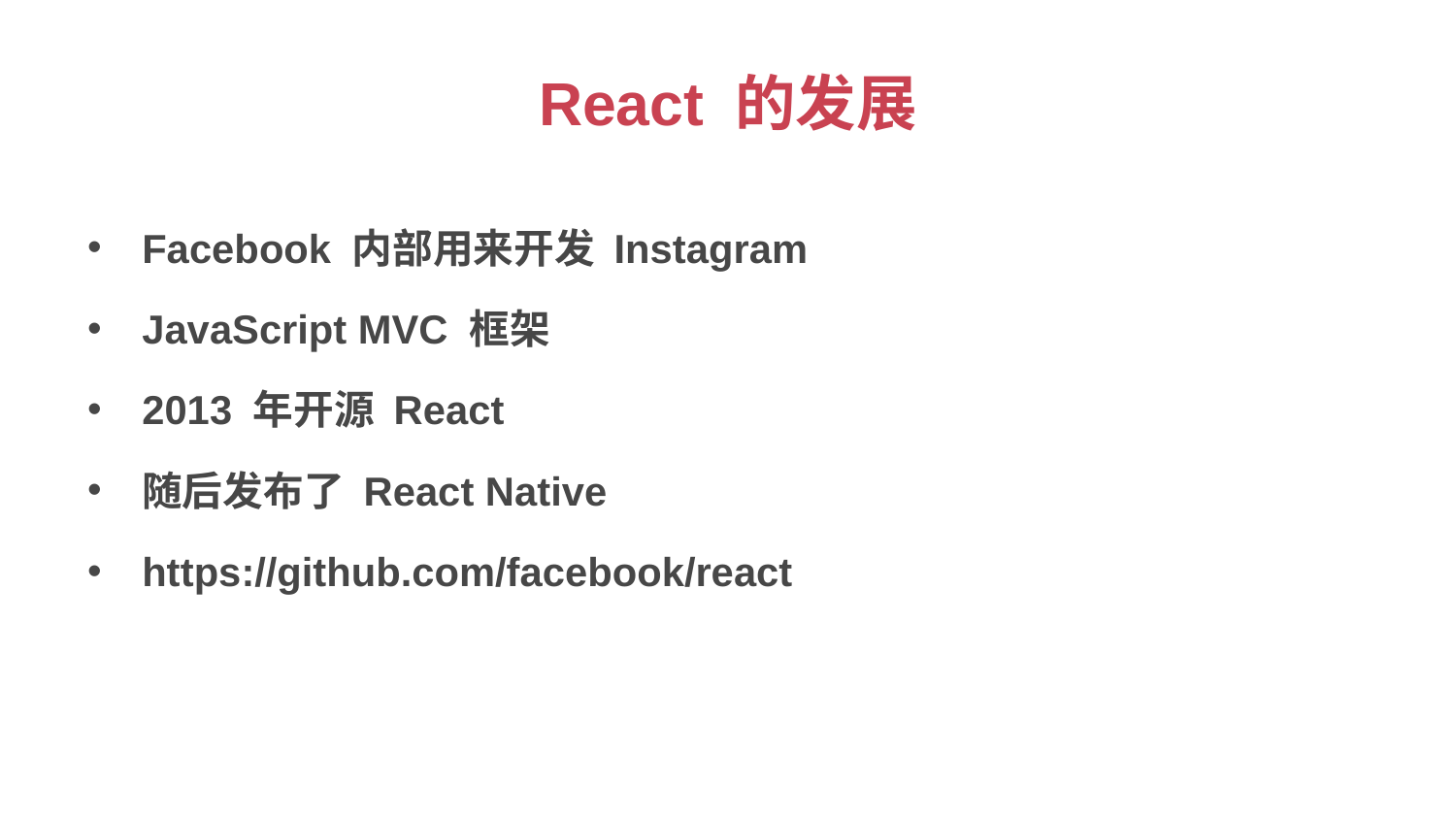

# React 的发展
Facebook 内部用来开发 Instagram
JavaScript MVC 框架
2013 年开源 React
随后发布了 React Native
https://github.com/facebook/react